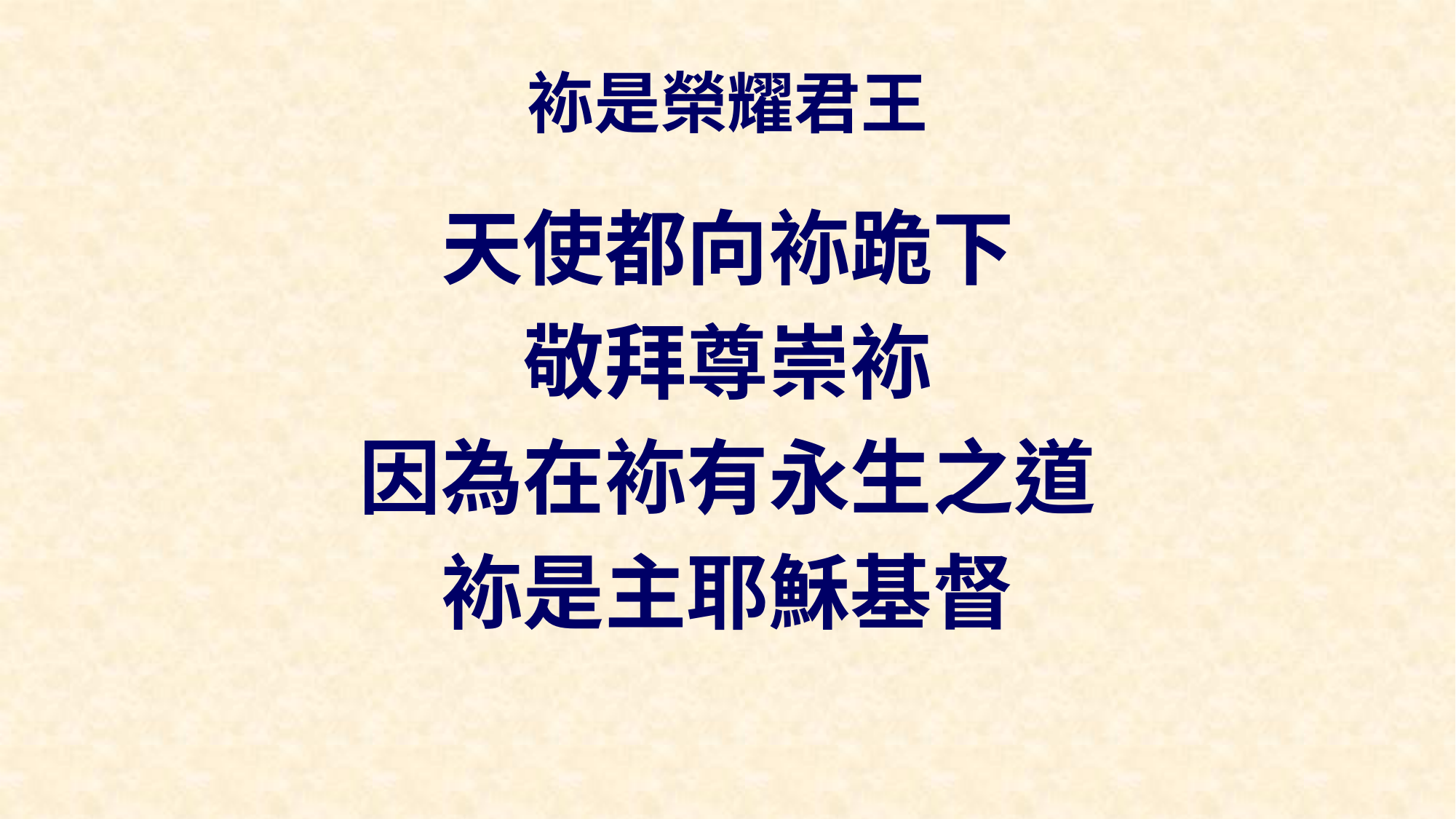

# 袮是榮耀君王
天使都向袮跪下
敬拜尊崇袮
因為在袮有永生之道
袮是主耶穌基督